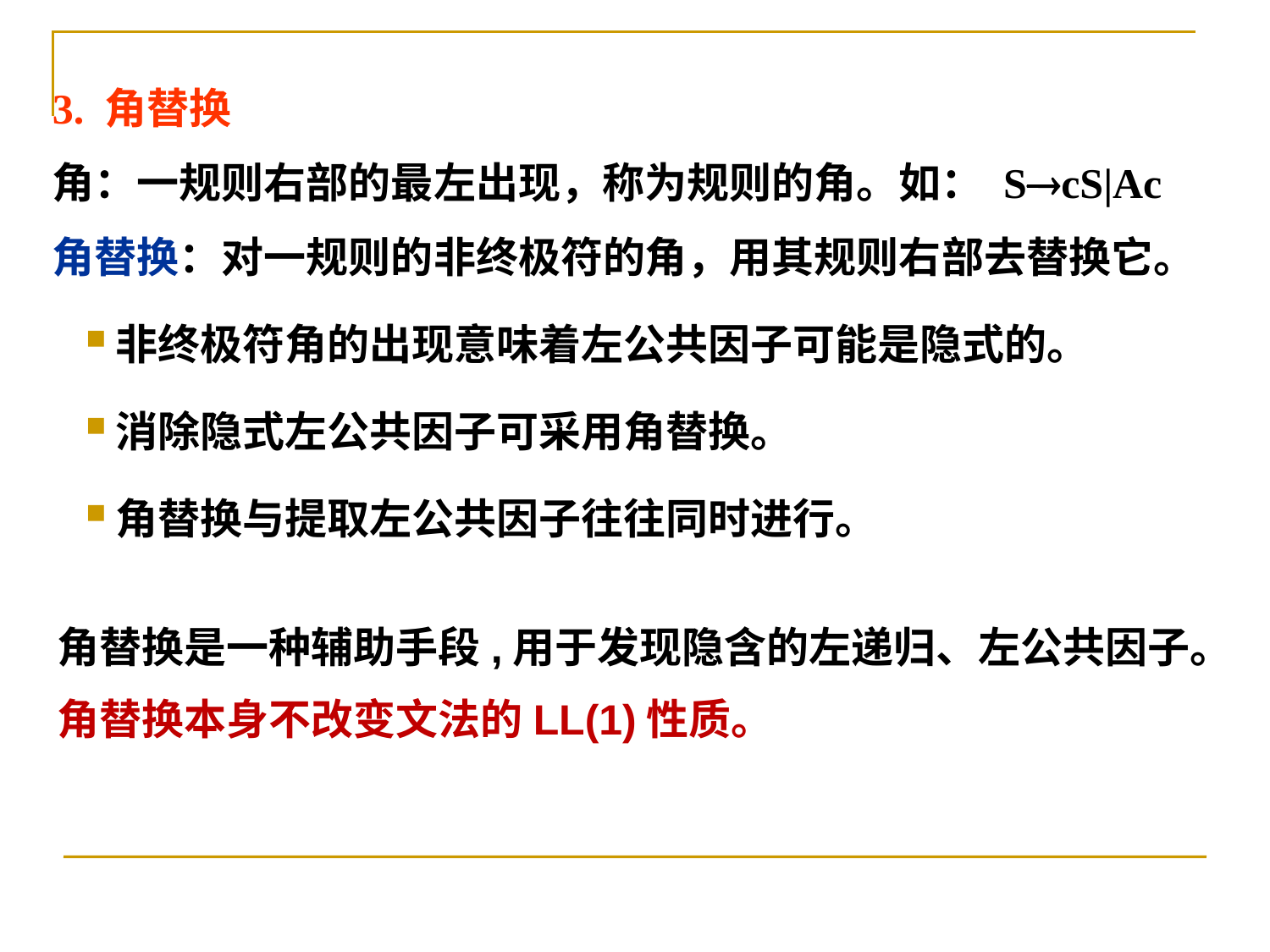

3. 角替换
角：一规则右部的最左出现，称为规则的角。如： S→cS|Ac
角替换：对一规则的非终极符的角，用其规则右部去替换它。
非终极符角的出现意味着左公共因子可能是隐式的。
消除隐式左公共因子可采用角替换。
角替换与提取左公共因子往往同时进行。
角替换是一种辅助手段,用于发现隐含的左递归、左公共因子。
角替换本身不改变文法的LL(1)性质。
80